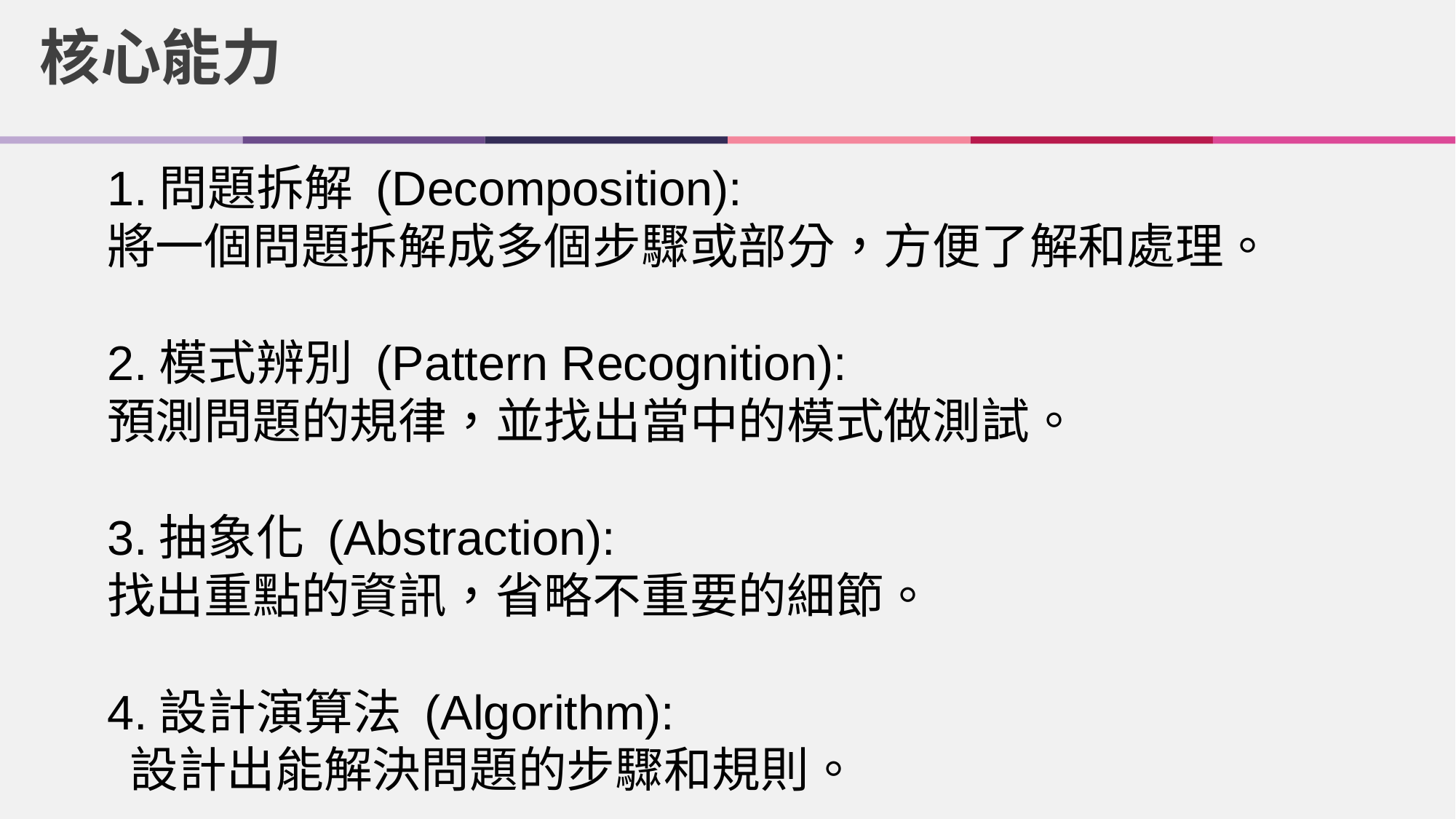

核心能力
1.問題拆解 (Decomposition):
將一個問題拆解成多個步驟或部分，方便了解和處理。

2.模式辨別 (Pattern Recognition):
預測問題的規律，並找出當中的模式做測試。

3.抽象化 (Abstraction):
找出重點的資訊，省略不重要的細節。

4.設計演算法 (Algorithm):
 設計出能解決問題的步驟和規則。